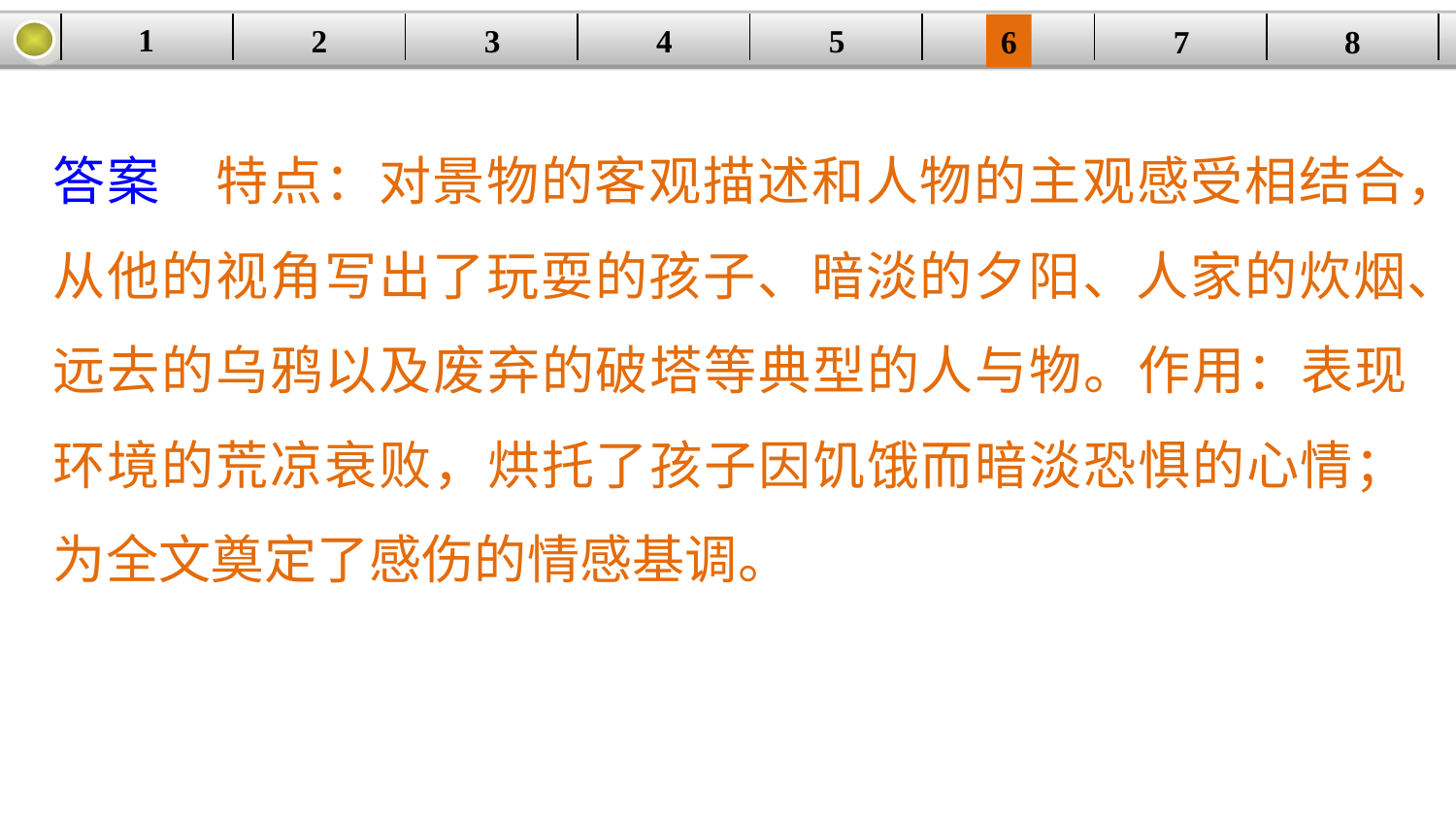

1
2
3
4
|  |  |  |  |  |  |  |  |
| --- | --- | --- | --- | --- | --- | --- | --- |
5
6
7
8

答案　特点：对景物的客观描述和人物的主观感受相结合，从他的视角写出了玩耍的孩子、暗淡的夕阳、人家的炊烟、远去的乌鸦以及废弃的破塔等典型的人与物。作用：表现环境的荒凉衰败，烘托了孩子因饥饿而暗淡恐惧的心情；为全文奠定了感伤的情感基调。